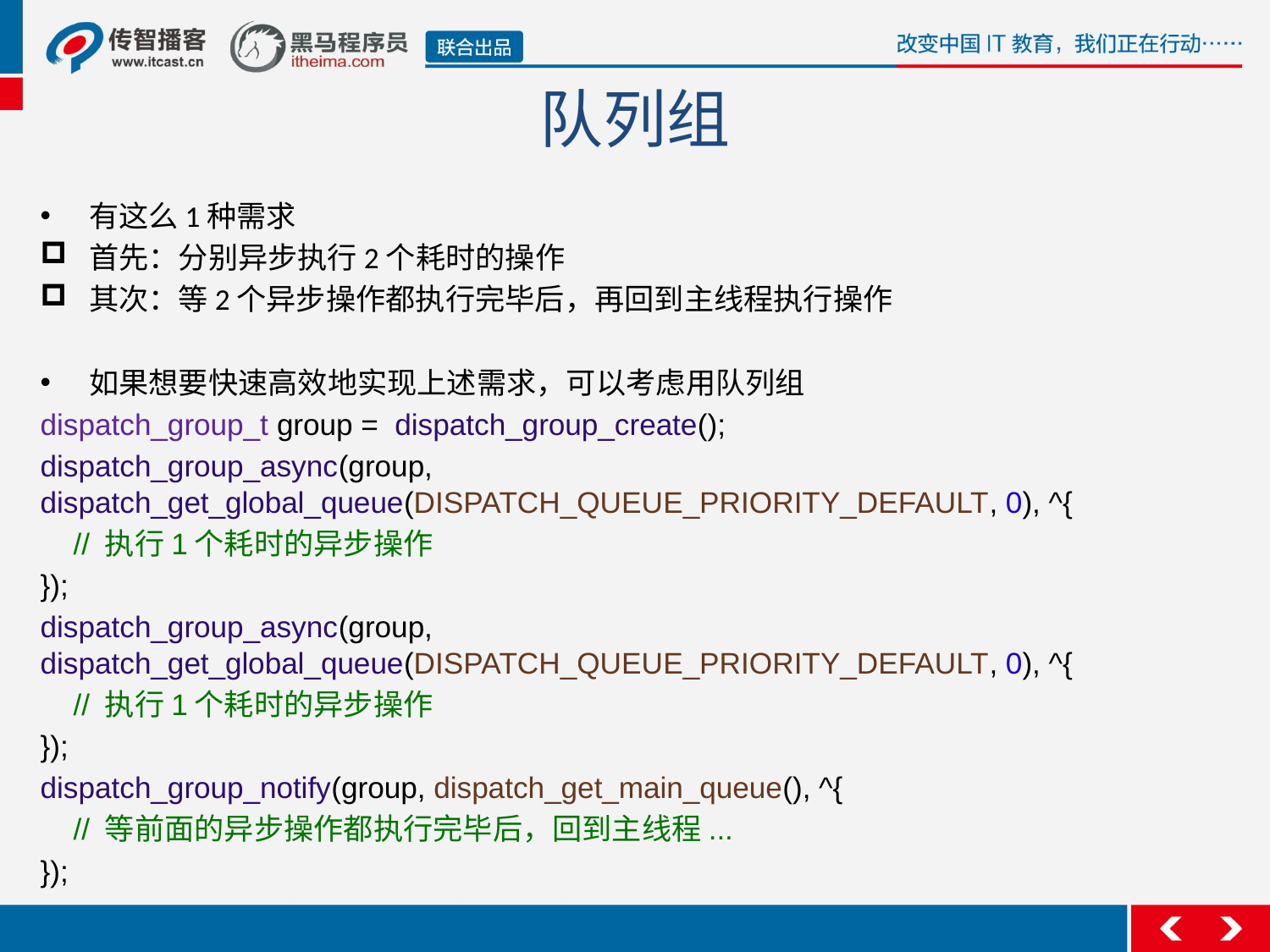

# 队列组
有这么1种需求
首先：分别异步执行2个耗时的操作
其次：等2个异步操作都执行完毕后，再回到主线程执行操作

如果想要快速高效地实现上述需求，可以考虑用队列组
dispatch_group_t group =  dispatch_group_create();
dispatch_group_async(group, dispatch_get_global_queue(DISPATCH_QUEUE_PRIORITY_DEFAULT, 0), ^{
    // 执行1个耗时的异步操作
});
dispatch_group_async(group, dispatch_get_global_queue(DISPATCH_QUEUE_PRIORITY_DEFAULT, 0), ^{
    // 执行1个耗时的异步操作
});
dispatch_group_notify(group, dispatch_get_main_queue(), ^{
    // 等前面的异步操作都执行完毕后，回到主线程...
});